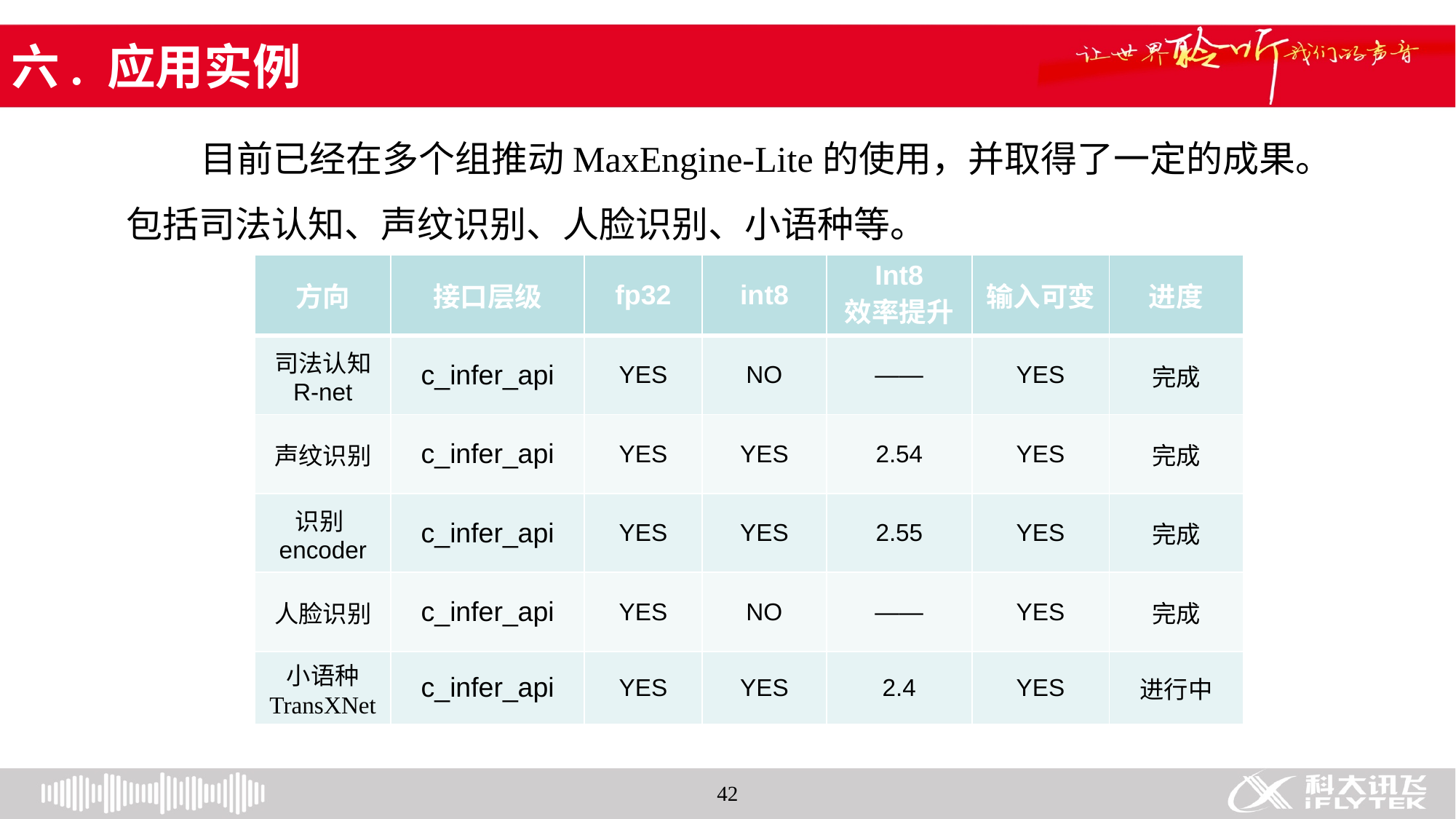

# 六. 应用实例
        目前已经在多个组推动MaxEngine-Lite的使用，并取得了一定的成果。包括司法认知、声纹识别、人脸识别、小语种等。

| 方向 | 接口层级 | fp32 | int8 | Int8 效率提升 | 输入可变 | 进度 |
| --- | --- | --- | --- | --- | --- | --- |
| 司法认知 R-net | c\_infer\_api | YES | NO | —— | YES | 完成 |
| 声纹识别 | c\_infer\_api | YES | YES | 2.54 | YES | 完成 |
| 识别encoder | c\_infer\_api | YES | YES | 2.55 | YES | 完成 |
| 人脸识别 | c\_infer\_api | YES | NO | —— | YES | 完成 |
| 小语种 TransXNet | c\_infer\_api | YES | YES | 2.4 | YES | 进行中 |
42